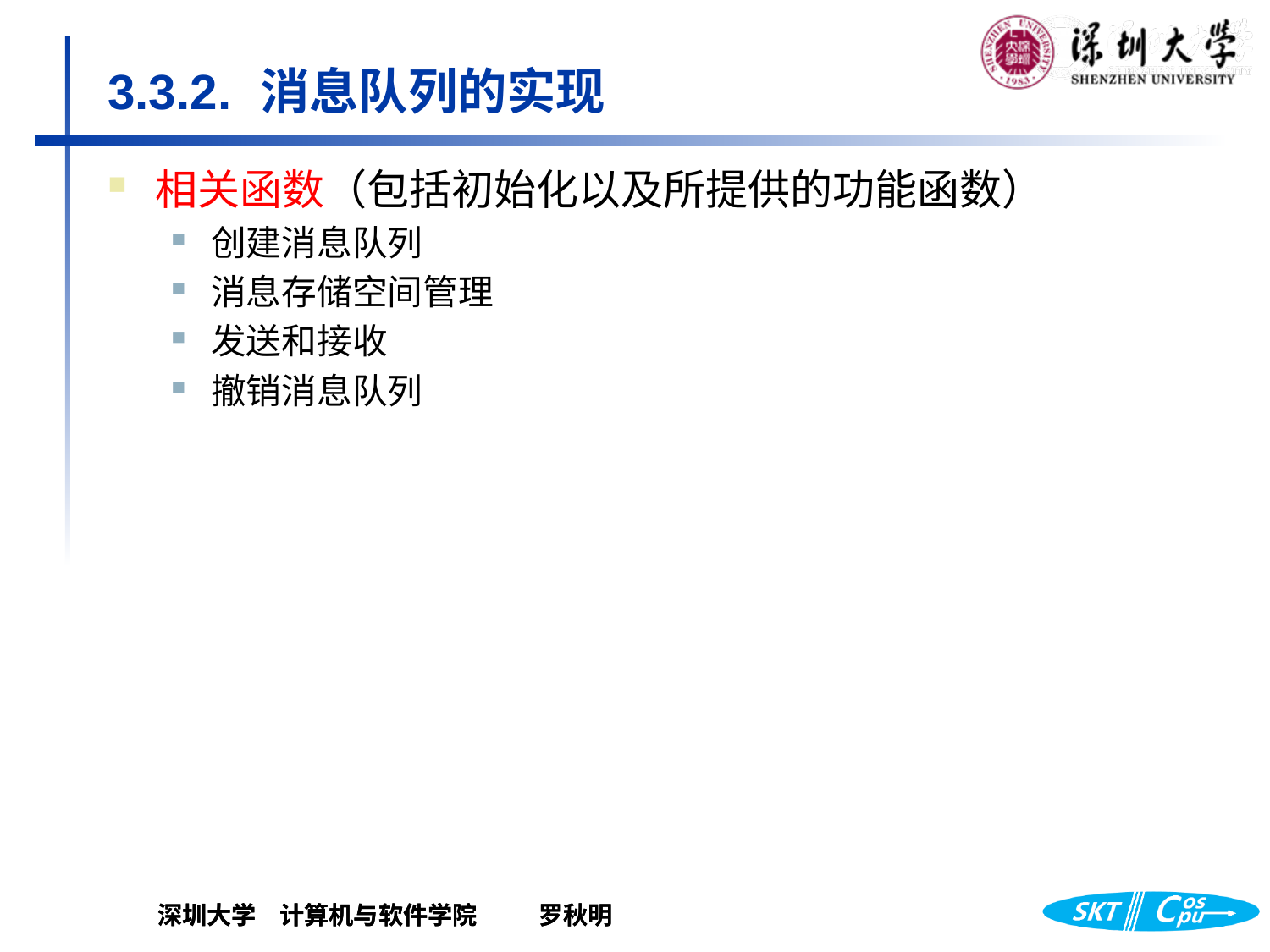

# 3.3.2.	 消息队列的实现
相关函数（包括初始化以及所提供的功能函数）
创建消息队列
消息存储空间管理
发送和接收
撤销消息队列